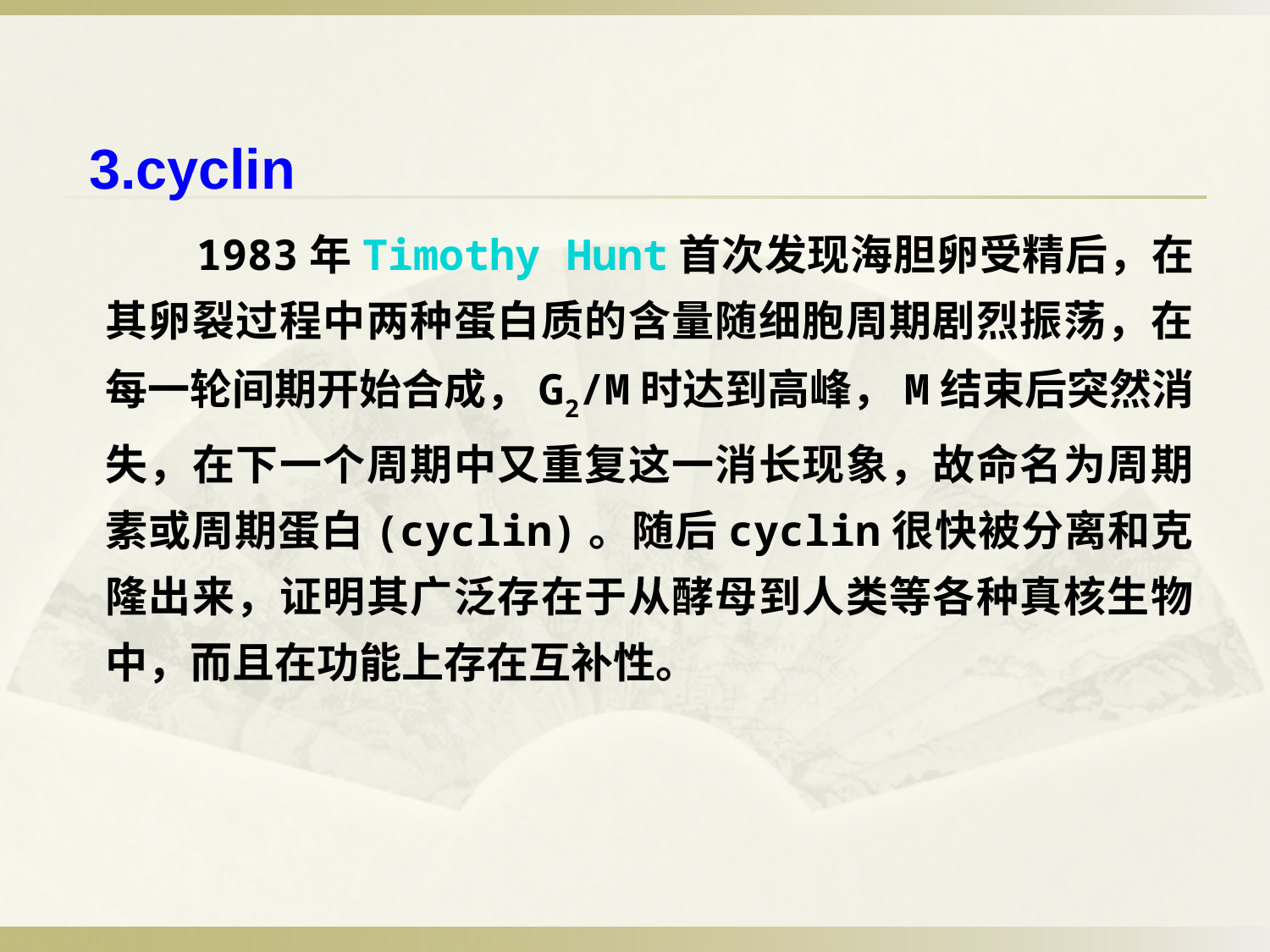

3.cyclin
　　　1983年Timothy Hunt首次发现海胆卵受精后，在其卵裂过程中两种蛋白质的含量随细胞周期剧烈振荡，在每一轮间期开始合成，G2/M时达到高峰，M结束后突然消失，在下一个周期中又重复这一消长现象，故命名为周期素或周期蛋白(cyclin)。随后cyclin很快被分离和克隆出来，证明其广泛存在于从酵母到人类等各种真核生物中，而且在功能上存在互补性。